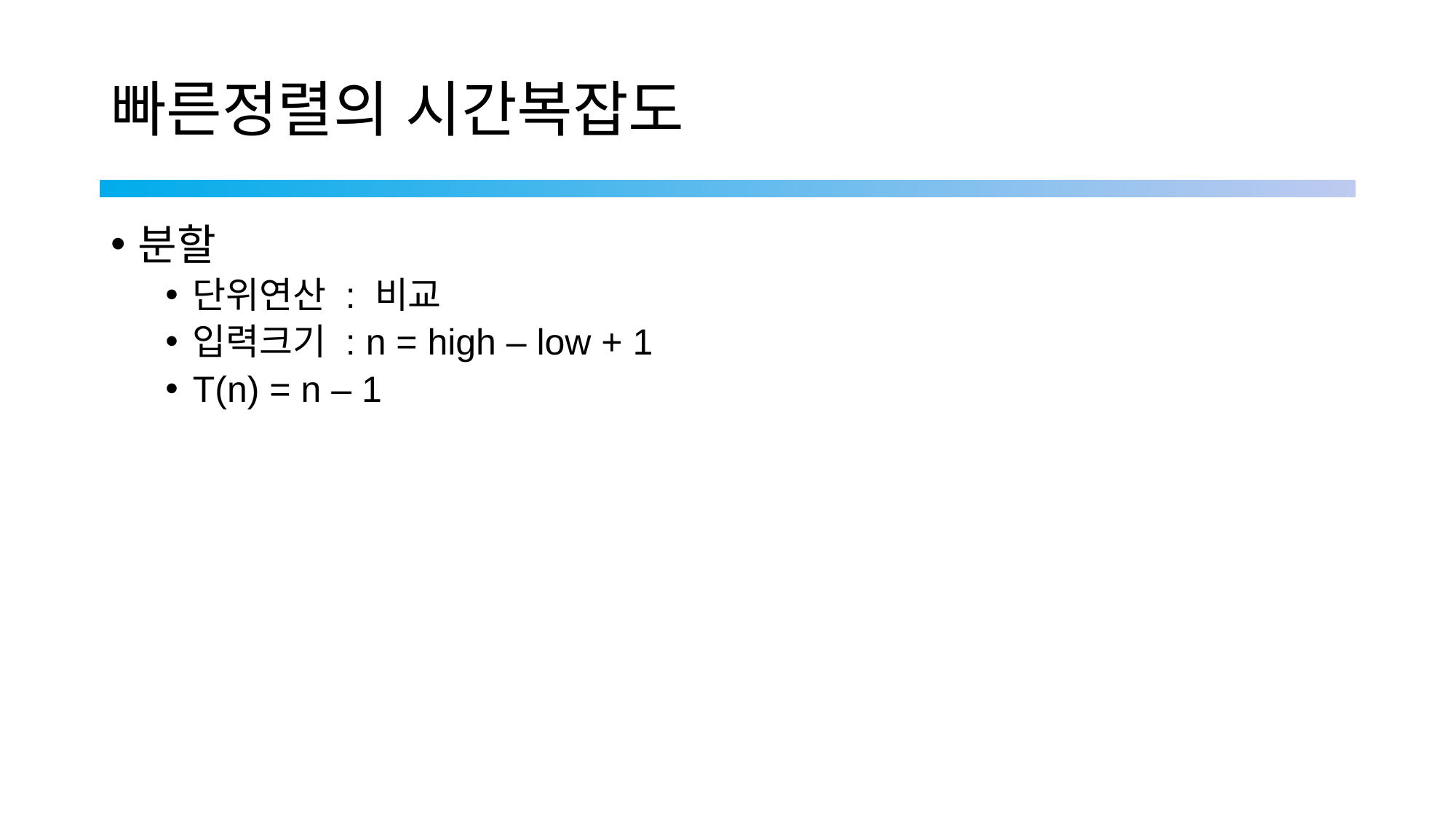

# 빠른정렬의 시간복잡도
분할
단위연산 : 비교
입력크기 : n = high – low + 1
T(n) = n – 1